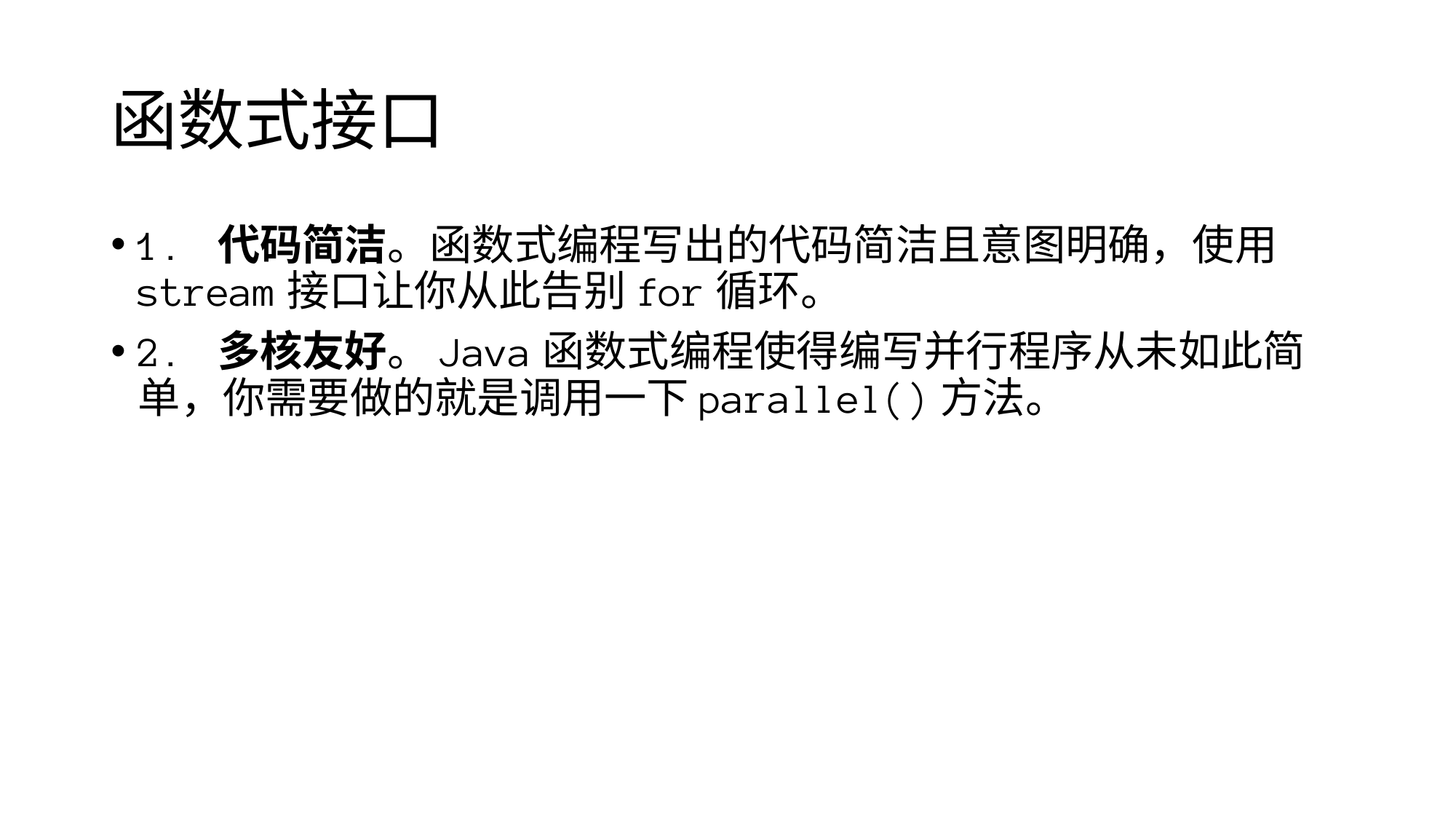

# 函数式接口
1. 代码简洁。函数式编程写出的代码简洁且意图明确，使用stream接口让你从此告别for循环。
2. 多核友好。Java函数式编程使得编写并行程序从未如此简单，你需要做的就是调用一下parallel()方法。